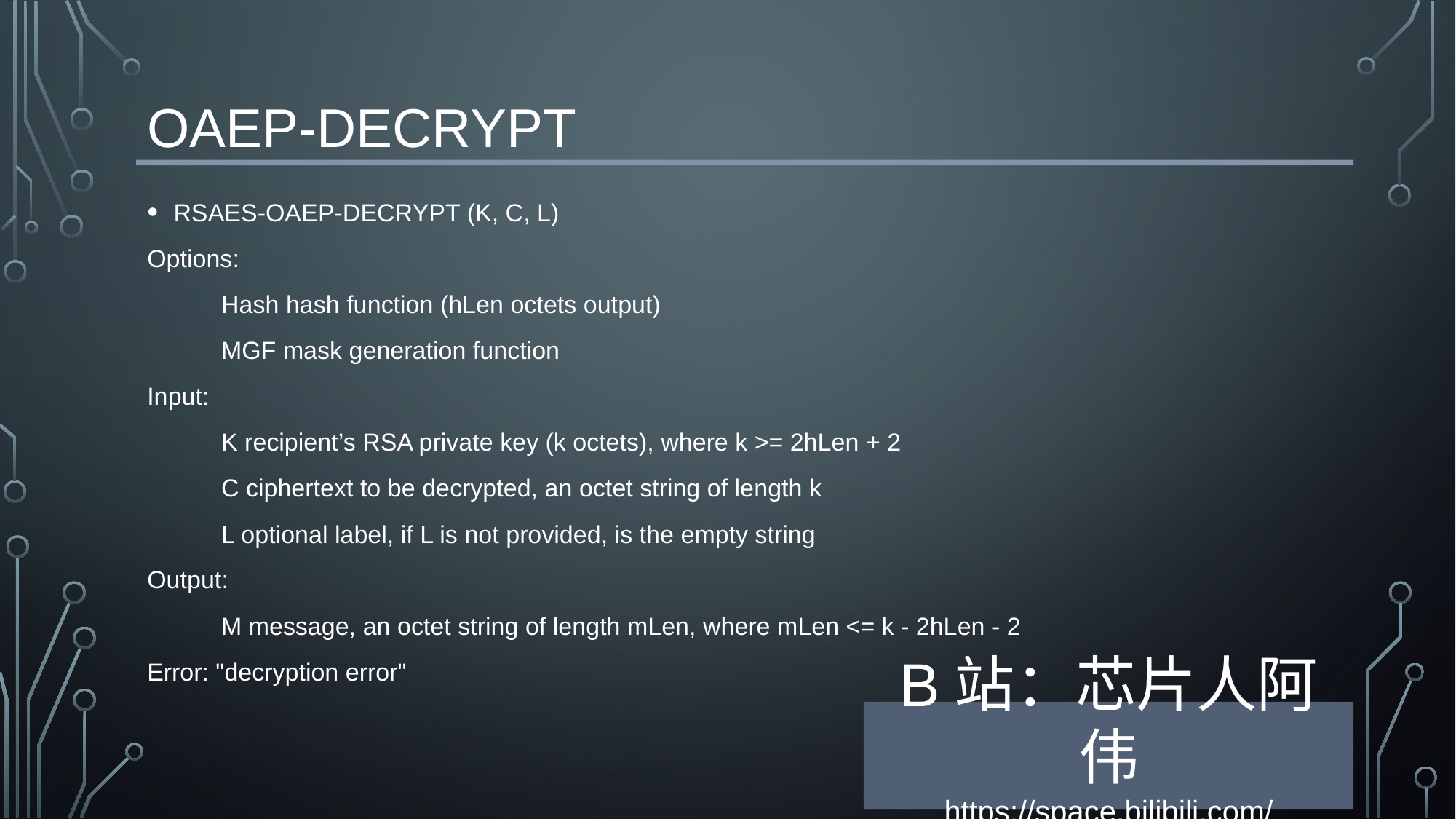

# OAEP-DECRYPT

RSAES-OAEP-DECRYPT (K, C, L)
Options:
	Hash hash function (hLen octets output)
	MGF mask generation function
Input:
	K recipient’s RSA private key (k octets), where k >= 2hLen + 2
	C ciphertext to be decrypted, an octet string of length k
	L optional label, if L is not provided, is the empty string
Output:
	M message, an octet string of length mLen, where mLen <= k - 2hLen - 2
Error: "decryption error"
B站：芯片人阿伟
https://space.bilibili.com/243180540